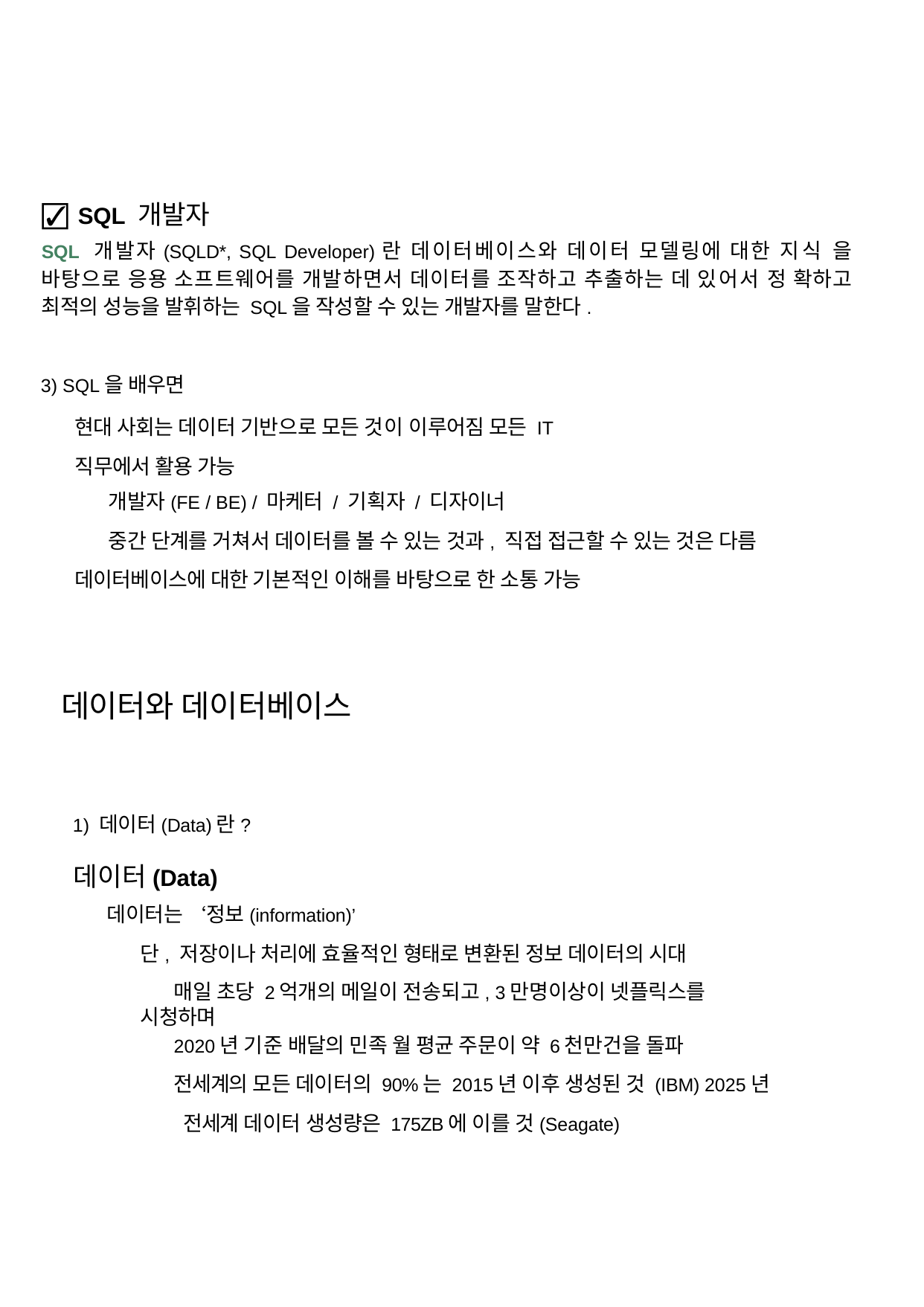

☑ SQL 개발자
SQL 개발자(SQLD*, SQL Developer)란 데이터베이스와 데이터 모델링에 대한 지식 을 바탕으로 응용 소프트웨어를 개발하면서 데이터를 조작하고 추출하는 데 있어서 정 확하고 최적의 성능을 발휘하는 SQL을 작성할 수 있는 개발자를 말한다.

3) SQL을 배우면
현대 사회는 데이터 기반으로 모든 것이 이루어짐 모든 IT 직무에서 활용 가능
개발자(FE / BE) / 마케터 / 기획자 / 디자이너
중간 단계를 거쳐서 데이터를 볼 수 있는 것과, 직접 접근할 수 있는 것은 다름 데이터베이스에 대한 기본적인 이해를 바탕으로 한 소통 가능
  데이터와 데이터베이스
1) 데이터(Data)란?

데이터(Data)
데이터는 ‘정보(information)’
단, 저장이나 처리에 효율적인 형태로 변환된 정보 데이터의 시대
매일 초당 2억개의 메일이 전송되고, 3만명이상이 넷플릭스를 시청하며
2020년 기준 배달의 민족 월 평균 주문이 약 6천만건을 돌파
전세계의 모든 데이터의 90%는 2015년 이후 생성된 것 (IBM) 2025년
 전세계 데이터 생성량은 175ZB에 이를 것(Seagate)